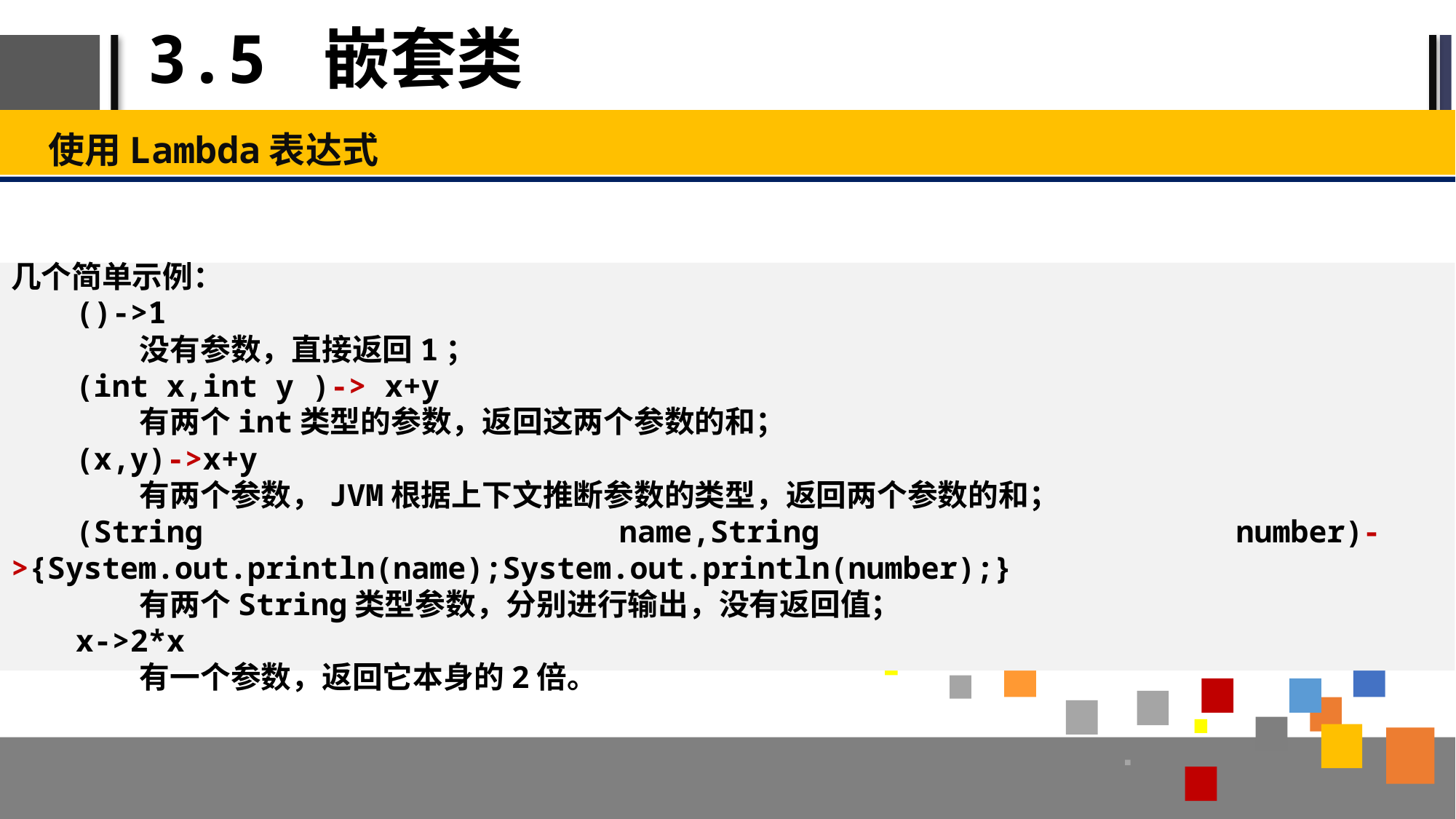

# 3.5 嵌套类

使用Lambda表达式

几个简单示例：
()->1
没有参数，直接返回1；
(int x,int y )-> x+y
有两个int类型的参数，返回这两个参数的和；
(x,y)->x+y
有两个参数，JVM根据上下文推断参数的类型，返回两个参数的和；
(String name,String number)->{System.out.println(name);System.out.println(number);}
有两个String类型参数，分别进行输出，没有返回值；
x->2*x
有一个参数，返回它本身的2倍。